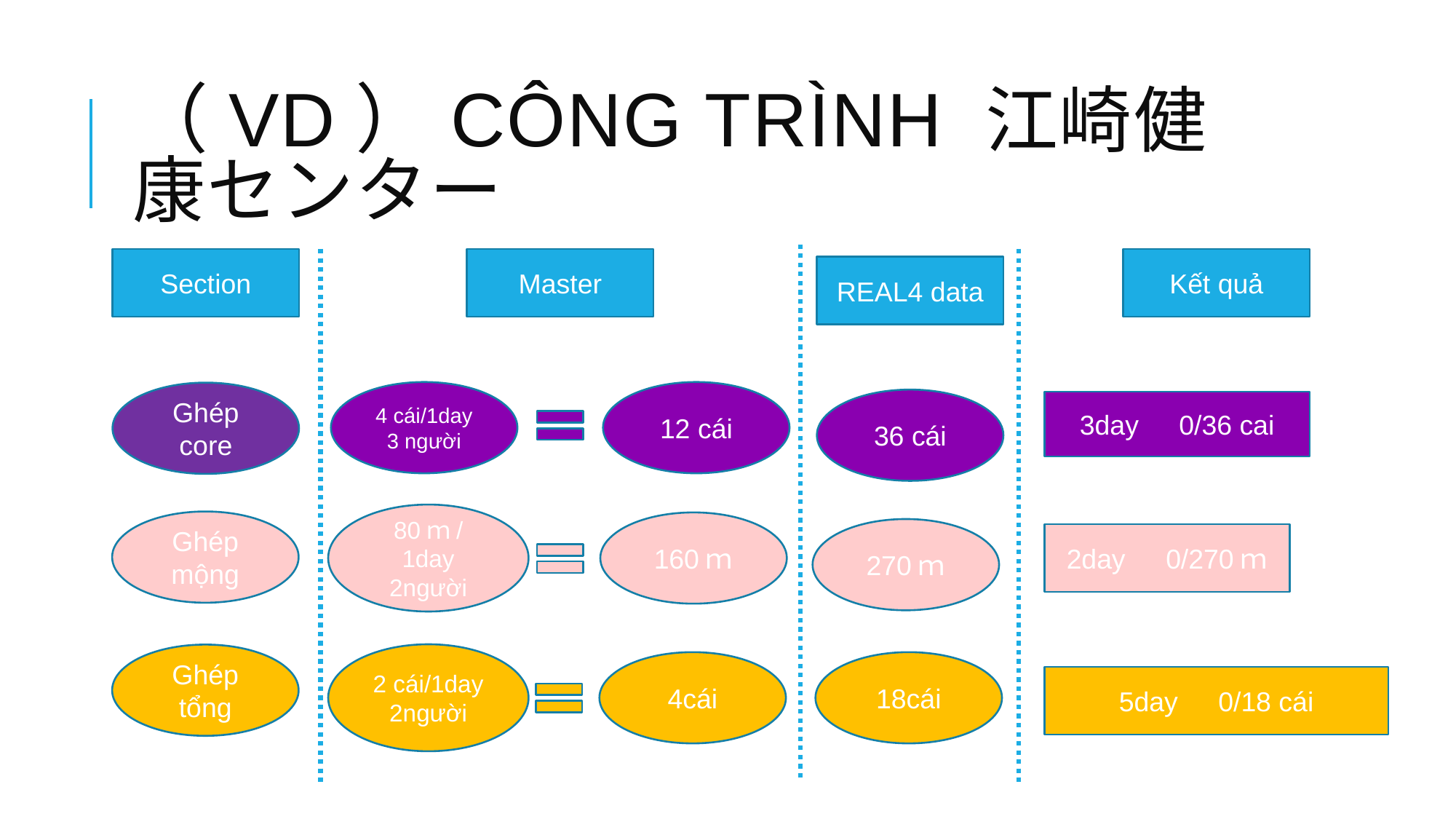

# （VD）Công trình 江崎健康センター
Section
Master
Kết quả
REAL4 data
4 cái/1day
3 người
12 cái
Ghép core
36 cái
3day　0/36 cai

80ｍ/1day
2người
Ghép mộng
160ｍ
270ｍ
2day　0/270ｍ

2 cái/1day
2người
Ghép tổng
4cái
18cái
5day　0/18 cái